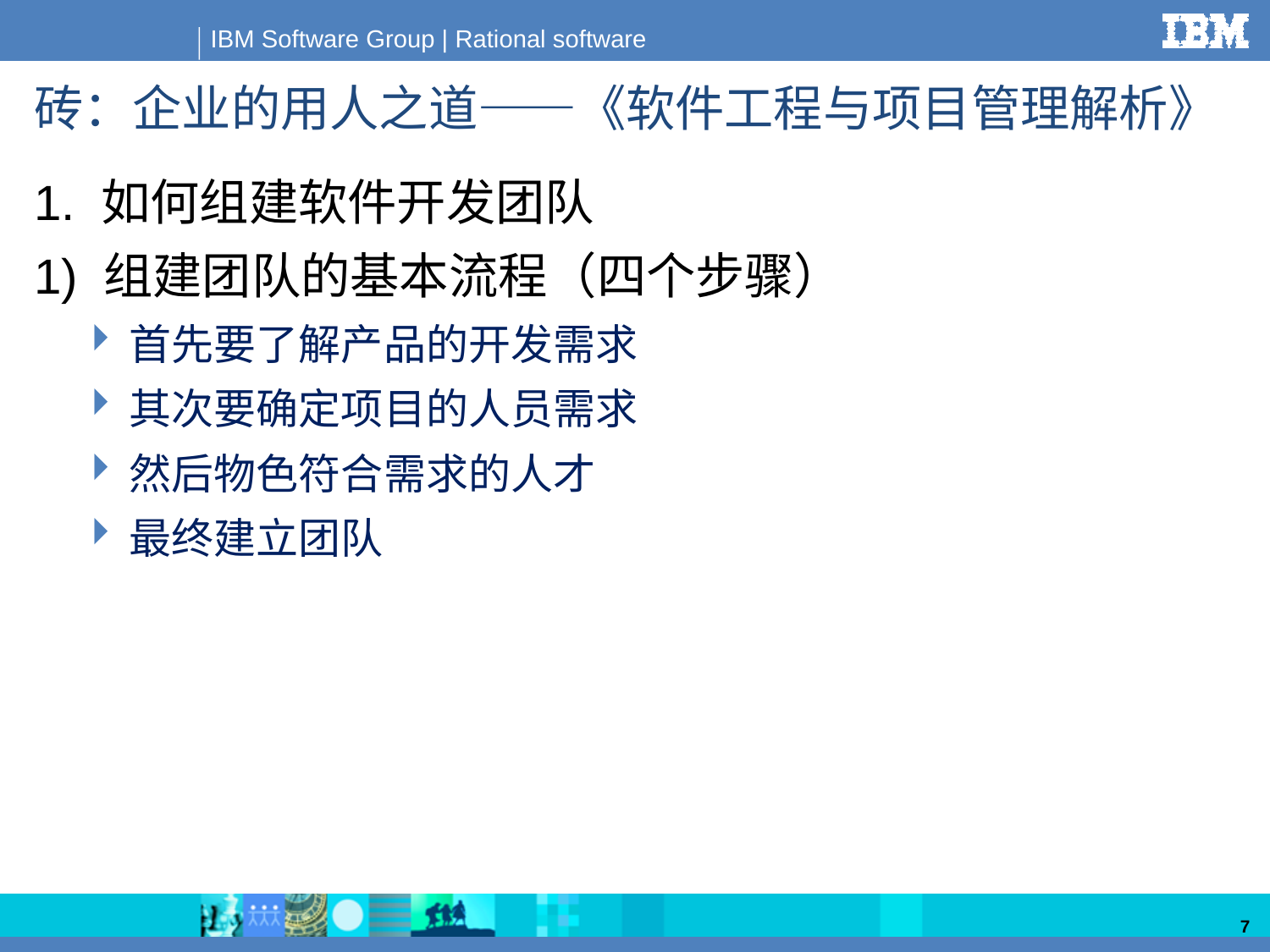

# 砖：企业的用人之道——《软件工程与项目管理解析》
1. 如何组建软件开发团队
1) 组建团队的基本流程（四个步骤）
首先要了解产品的开发需求
其次要确定项目的人员需求
然后物色符合需求的人才
最终建立团队
7